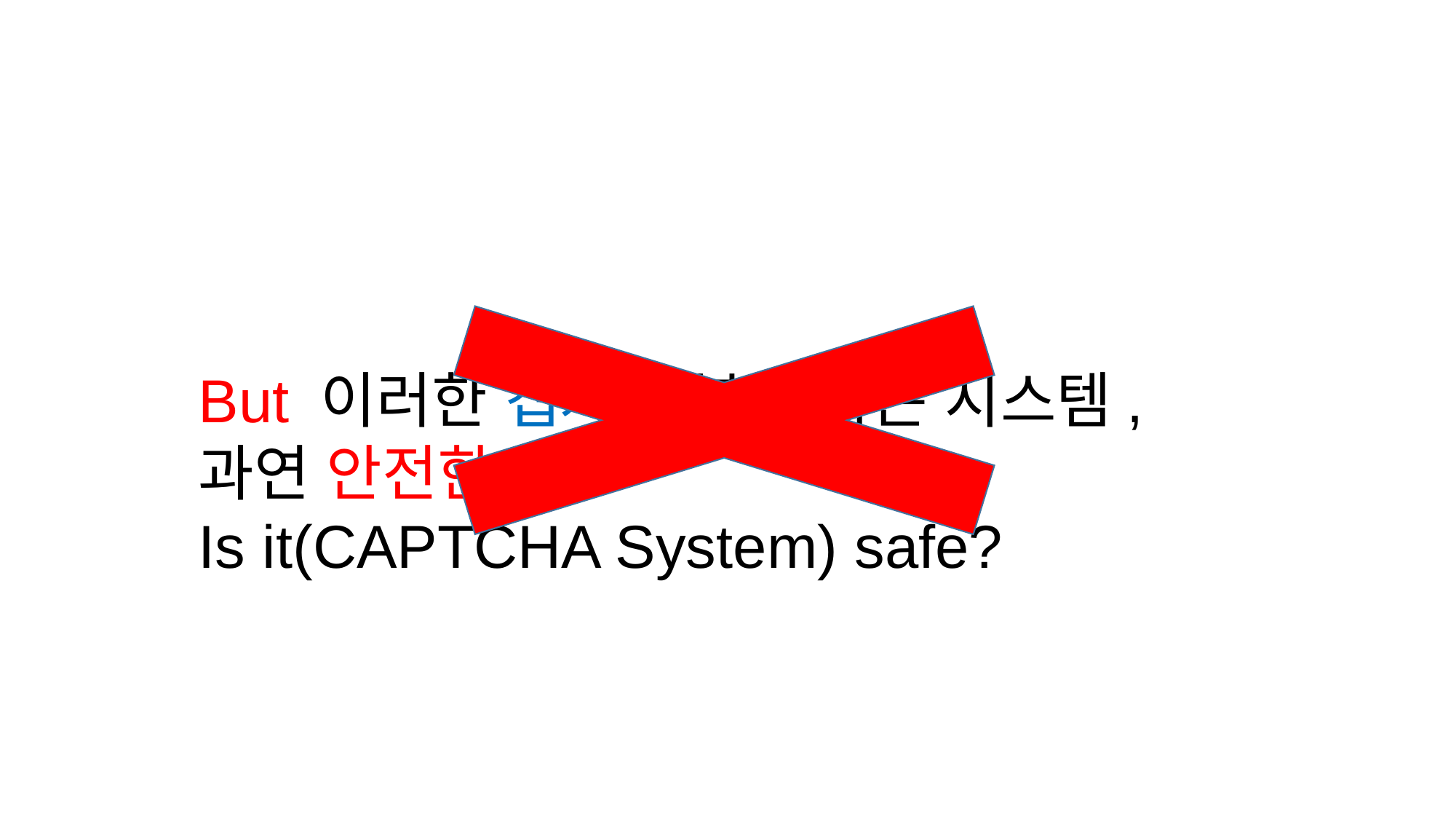

But 이러한 캡차로 봇을 막는 시스템,
과연 안전한가?
Is it(CAPTCHA System) safe?